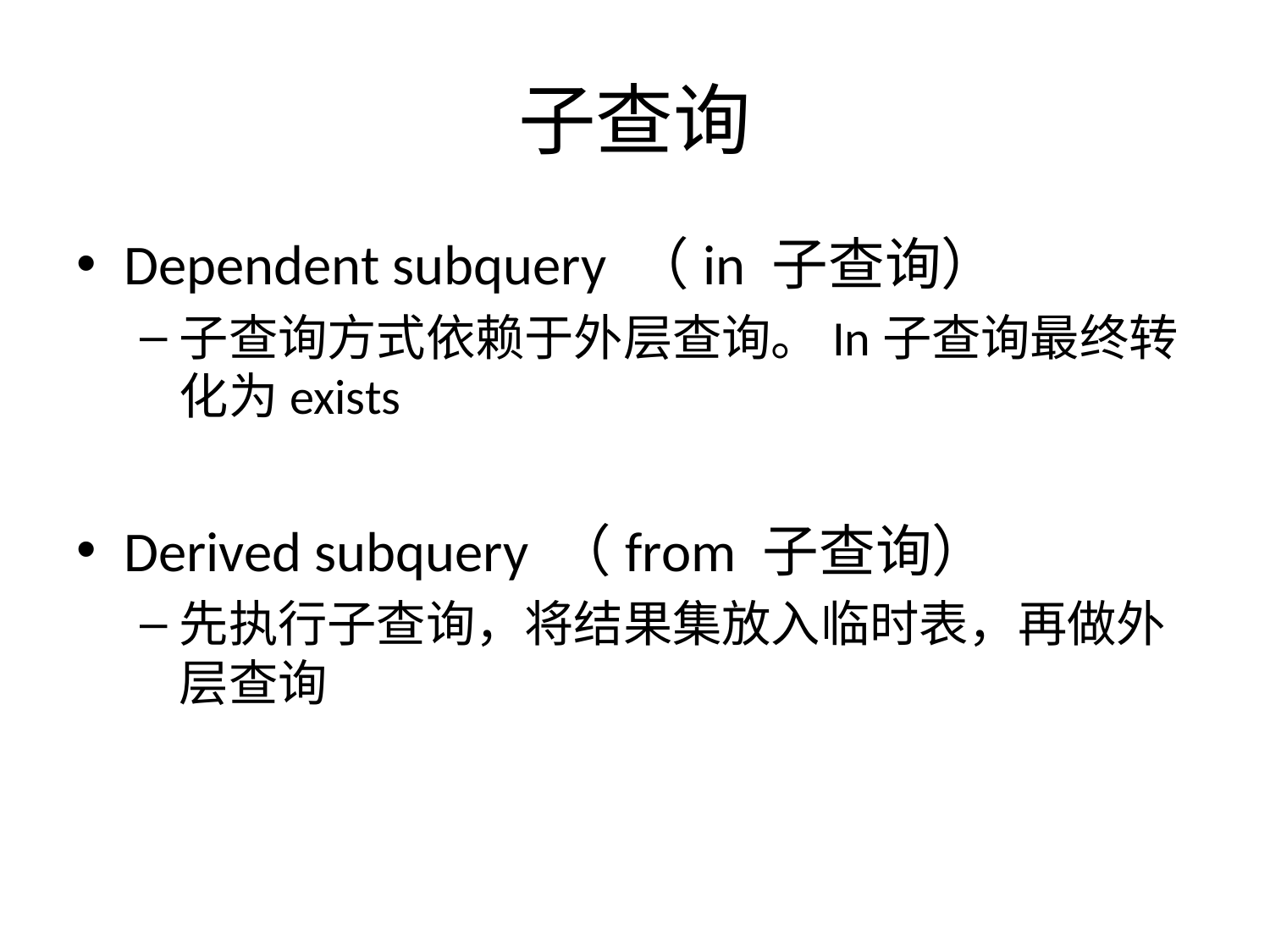

# 子查询
Dependent subquery （in 子查询）
子查询方式依赖于外层查询。In子查询最终转化为exists

Derived subquery （from 子查询）
先执行子查询，将结果集放入临时表，再做外层查询